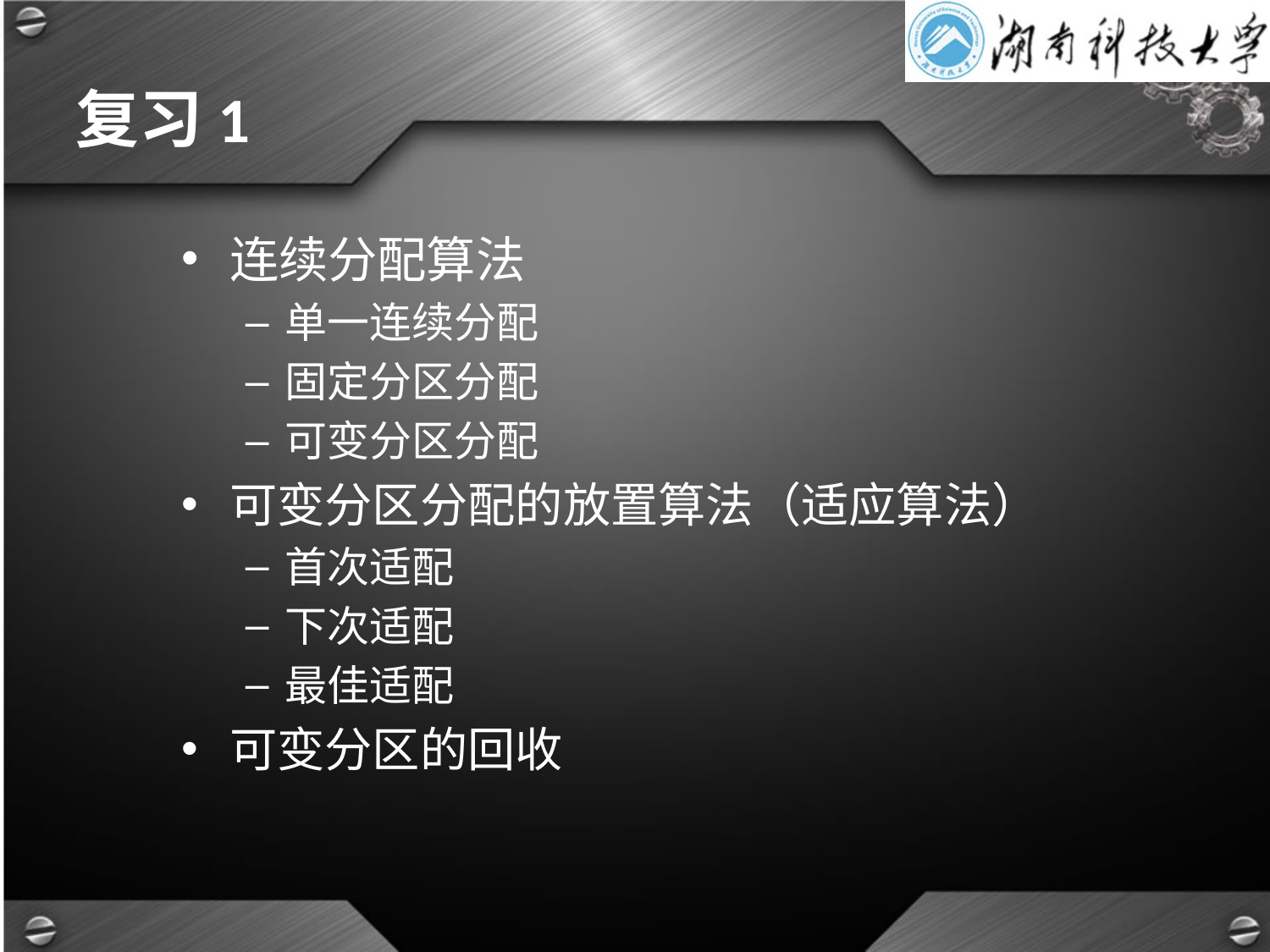

# 复习1
连续分配算法
单一连续分配
固定分区分配
可变分区分配
可变分区分配的放置算法（适应算法）
首次适配
下次适配
最佳适配
可变分区的回收